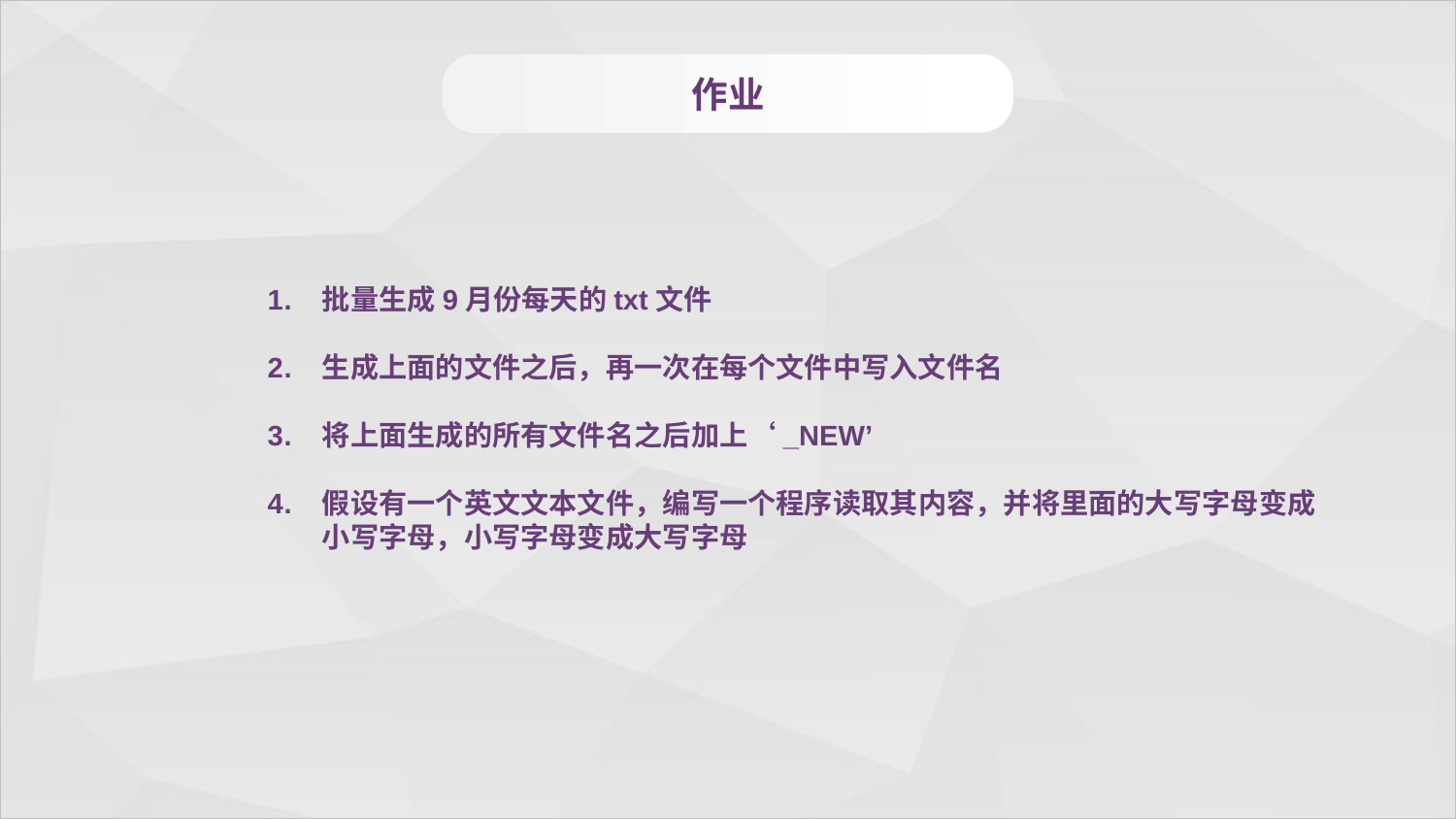

作业
批量生成9月份每天的txt文件

生成上面的文件之后，再一次在每个文件中写入文件名

将上面生成的所有文件名之后加上‘_NEW’

假设有一个英文文本文件，编写一个程序读取其内容，并将里面的大写字母变成小写字母，小写字母变成大写字母